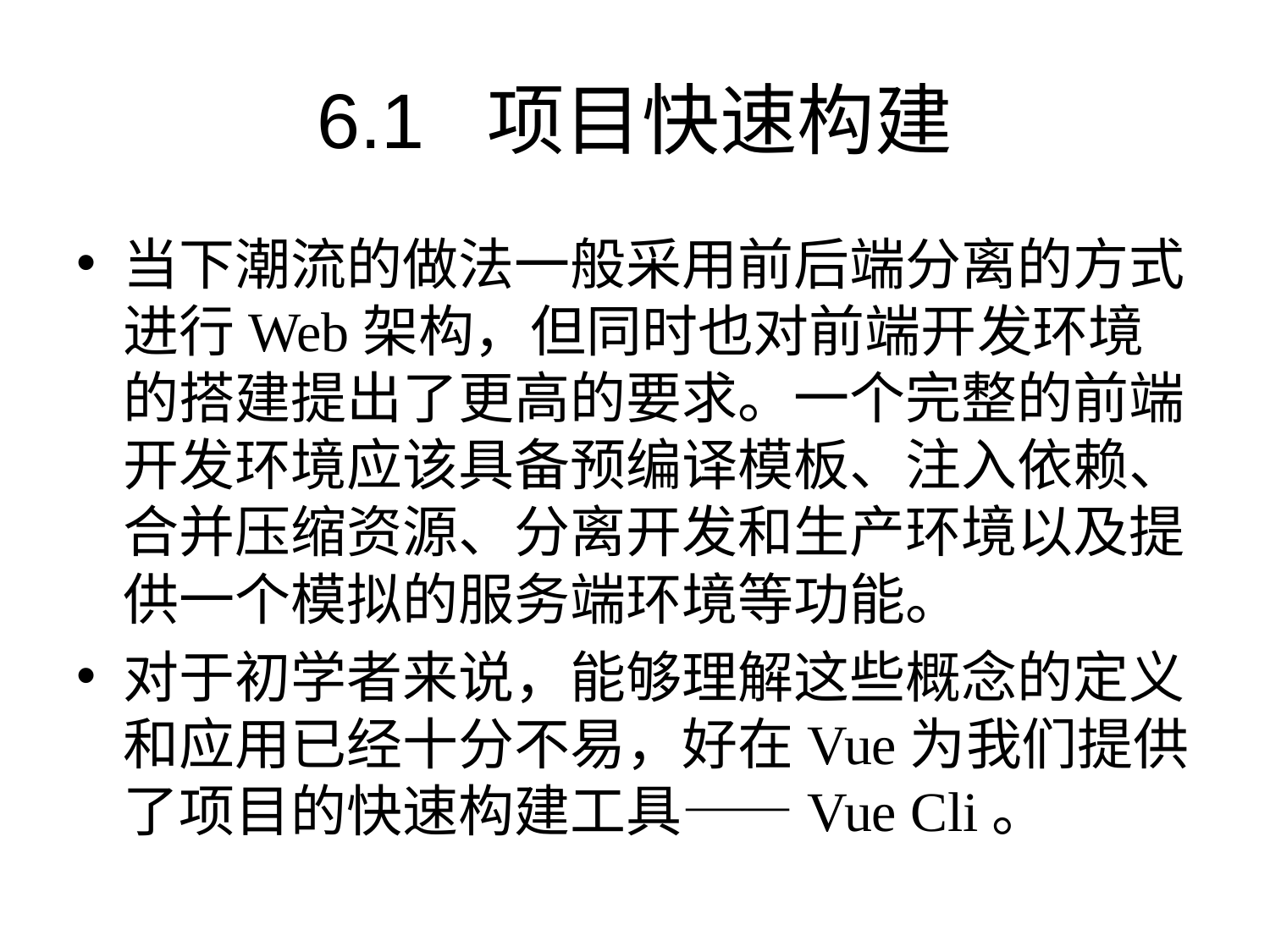

# 6.1  项目快速构建
当下潮流的做法一般采用前后端分离的方式进行Web架构，但同时也对前端开发环境的搭建提出了更高的要求。一个完整的前端开发环境应该具备预编译模板、注入依赖、合并压缩资源、分离开发和生产环境以及提供一个模拟的服务端环境等功能。
对于初学者来说，能够理解这些概念的定义和应用已经十分不易，好在Vue为我们提供了项目的快速构建工具——Vue Cli。